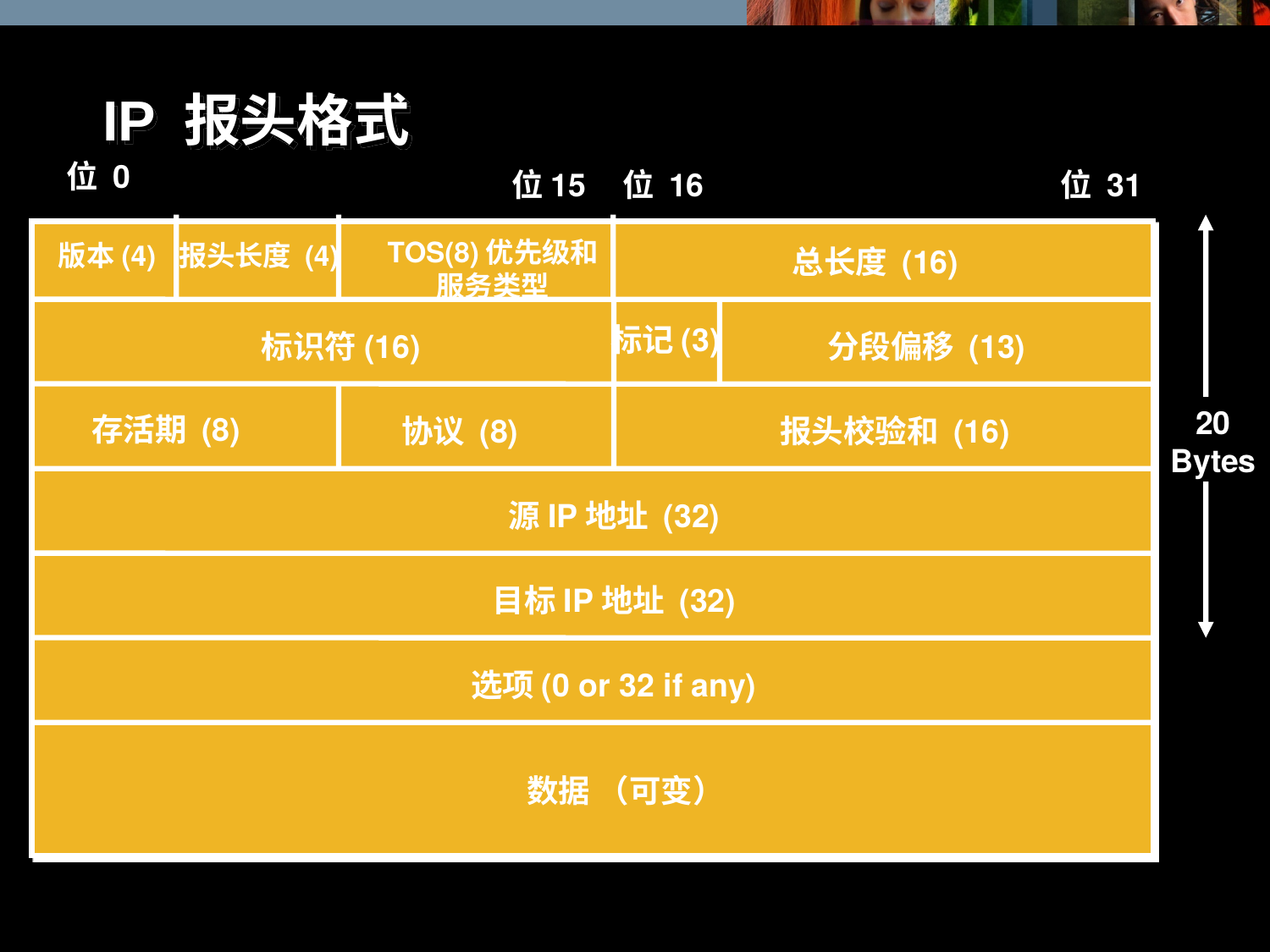

# IP 报头格式
位 0
位15
位 16
位 31

TOS(8)优先级和服务类型
版本(4)
报头长度 (4)
总长度 (16)

标记(3)
标识符(16)
分段偏移 (13)

20
Bytes

存活期 (8)
协议 (8)
报头校验和 (16)
源IP地址 (32)
目标IP地址 (32)
选项(0 or 32 if any)
数据 （可变）